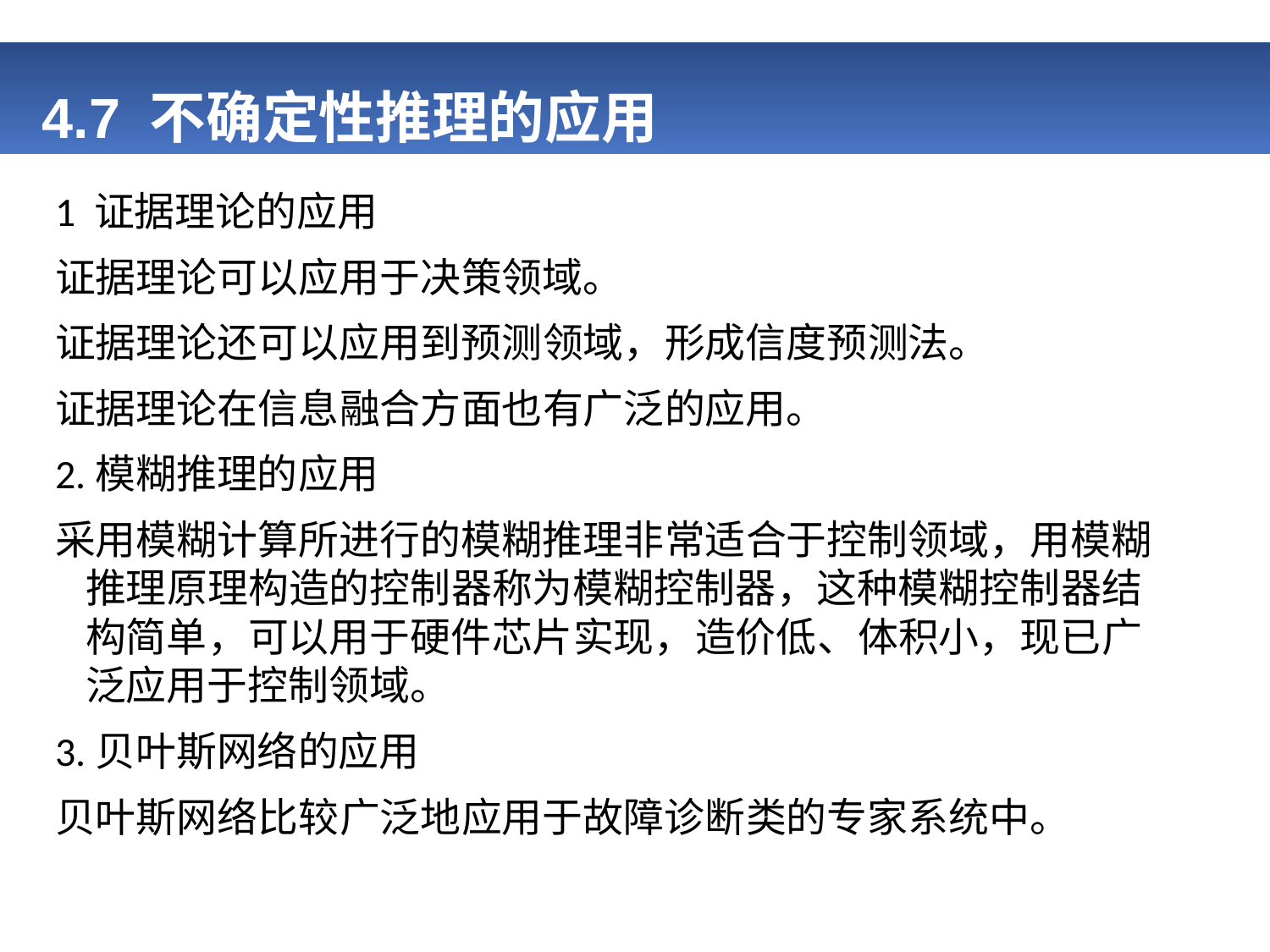

# 4.7 不确定性推理的应用
1 证据理论的应用
证据理论可以应用于决策领域。
证据理论还可以应用到预测领域，形成信度预测法。
证据理论在信息融合方面也有广泛的应用。
2.模糊推理的应用
采用模糊计算所进行的模糊推理非常适合于控制领域，用模糊推理原理构造的控制器称为模糊控制器，这种模糊控制器结构简单，可以用于硬件芯片实现，造价低、体积小，现已广泛应用于控制领域。
3.贝叶斯网络的应用
贝叶斯网络比较广泛地应用于故障诊断类的专家系统中。